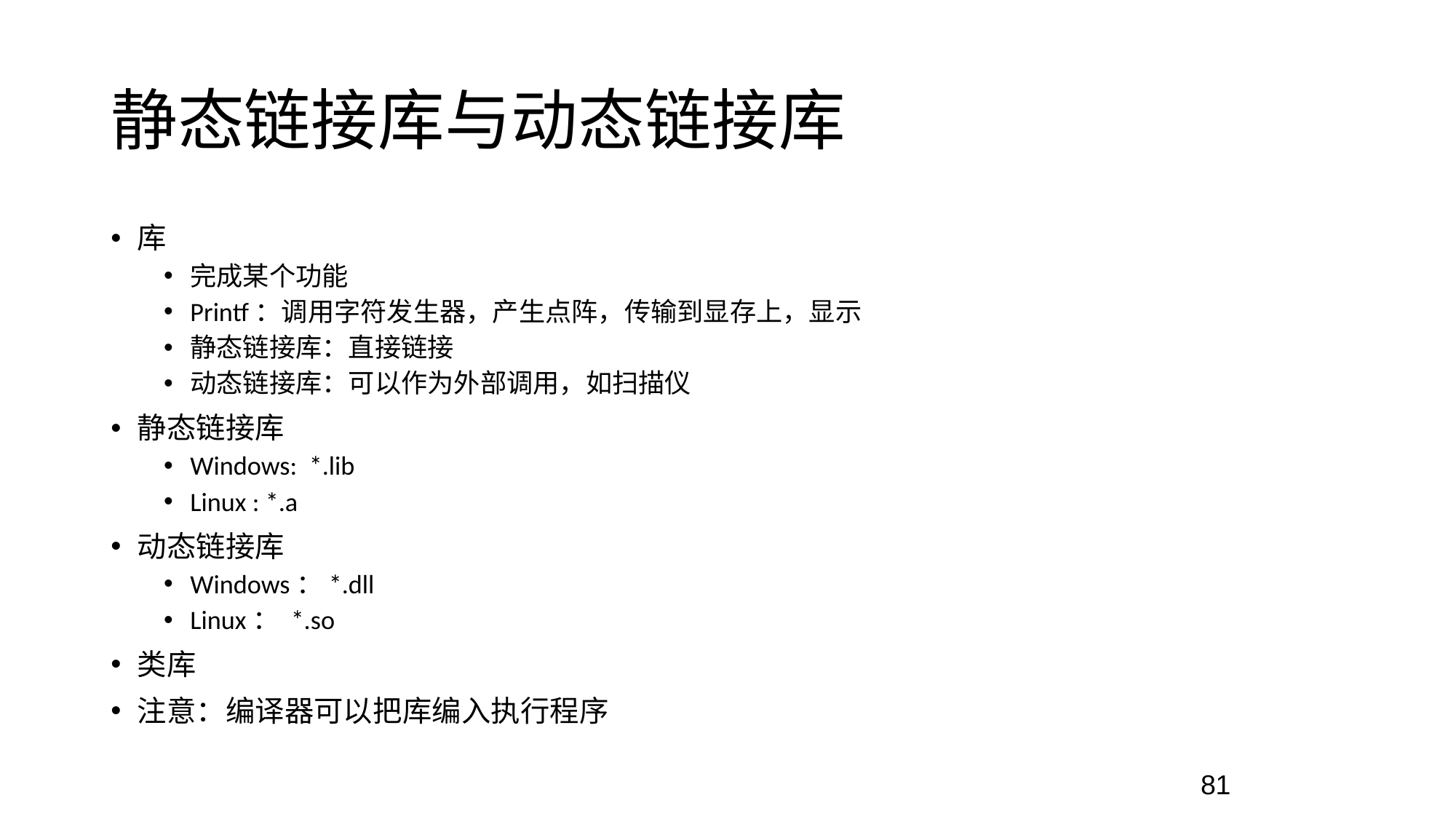

静态链接库与动态链接库
库
完成某个功能
Printf：调用字符发生器，产生点阵，传输到显存上，显示
静态链接库：直接链接
动态链接库：可以作为外部调用，如扫描仪
静态链接库
Windows:  *.lib
Linux : *.a
动态链接库
Windows：*.dll
Linux： *.so
类库
注意：编译器可以把库编入执行程序
81